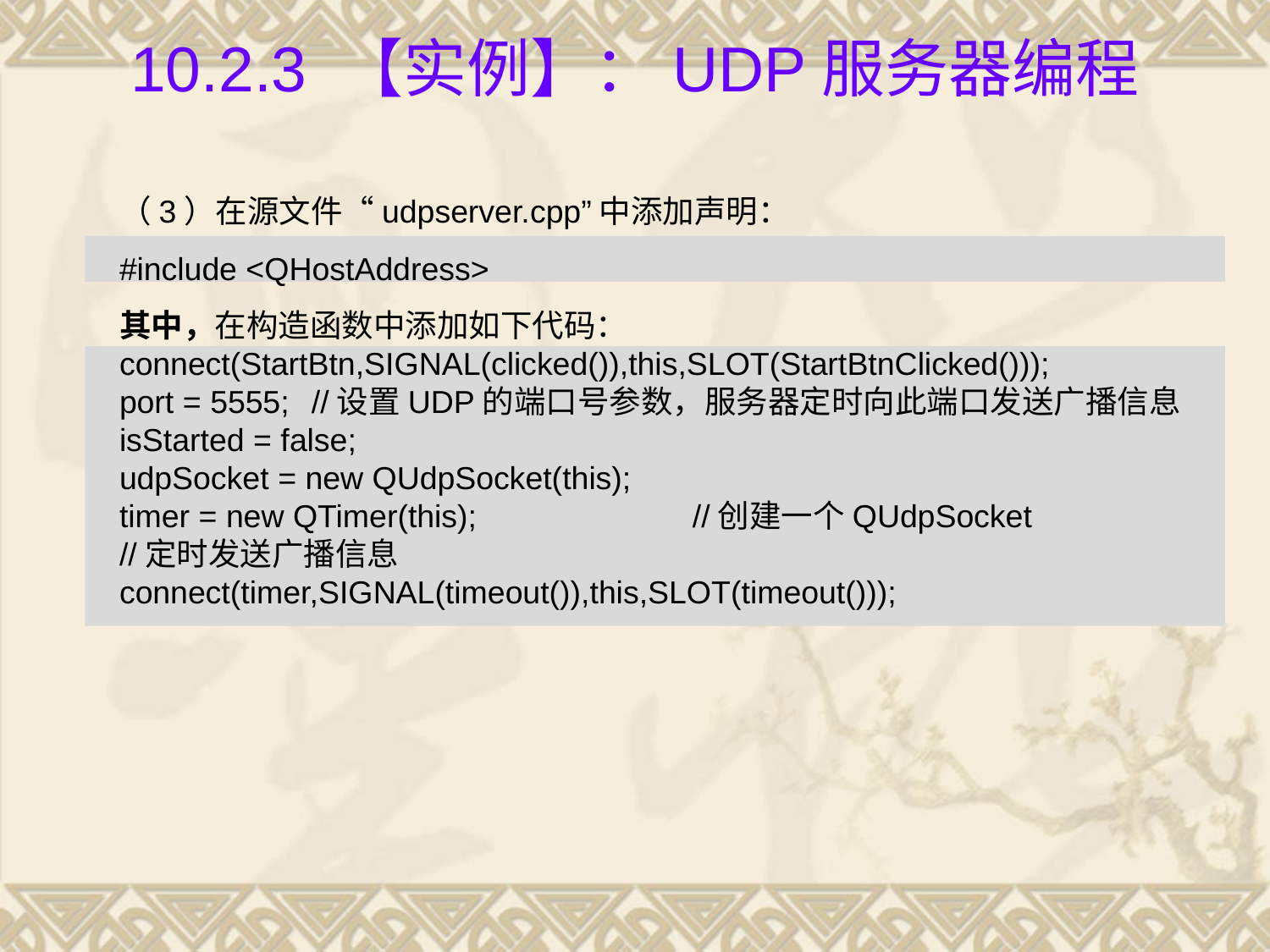

# 10.2.3 【实例】：UDP服务器编程
（3）在源文件“udpserver.cpp”中添加声明：
#include <QHostAddress>
其中，在构造函数中添加如下代码：
connect(StartBtn,SIGNAL(clicked()),this,SLOT(StartBtnClicked()));
port = 5555;	//设置UDP的端口号参数，服务器定时向此端口发送广播信息
isStarted = false;
udpSocket = new QUdpSocket(this);
timer = new QTimer(this);		//创建一个QUdpSocket
//定时发送广播信息
connect(timer,SIGNAL(timeout()),this,SLOT(timeout()));